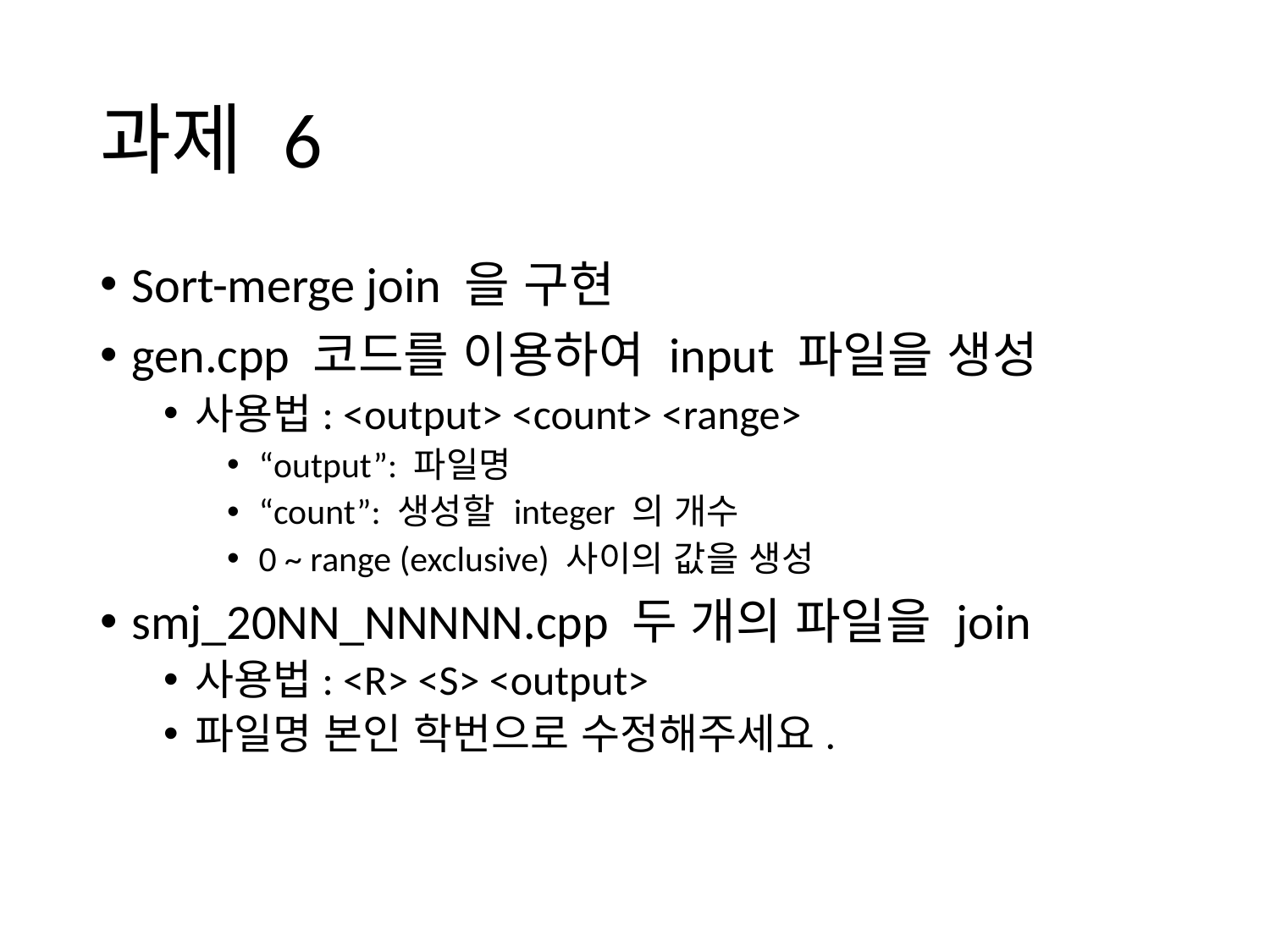

# 과제 6
Sort-merge join 을 구현
gen.cpp 코드를 이용하여 input 파일을 생성
사용법: <output> <count> <range>
“output”: 파일명
“count”: 생성할 integer 의 개수
0 ~ range (exclusive) 사이의 값을 생성
smj_20NN_NNNNN.cpp 두 개의 파일을 join
사용법: <R> <S> <output>
파일명 본인 학번으로 수정해주세요.